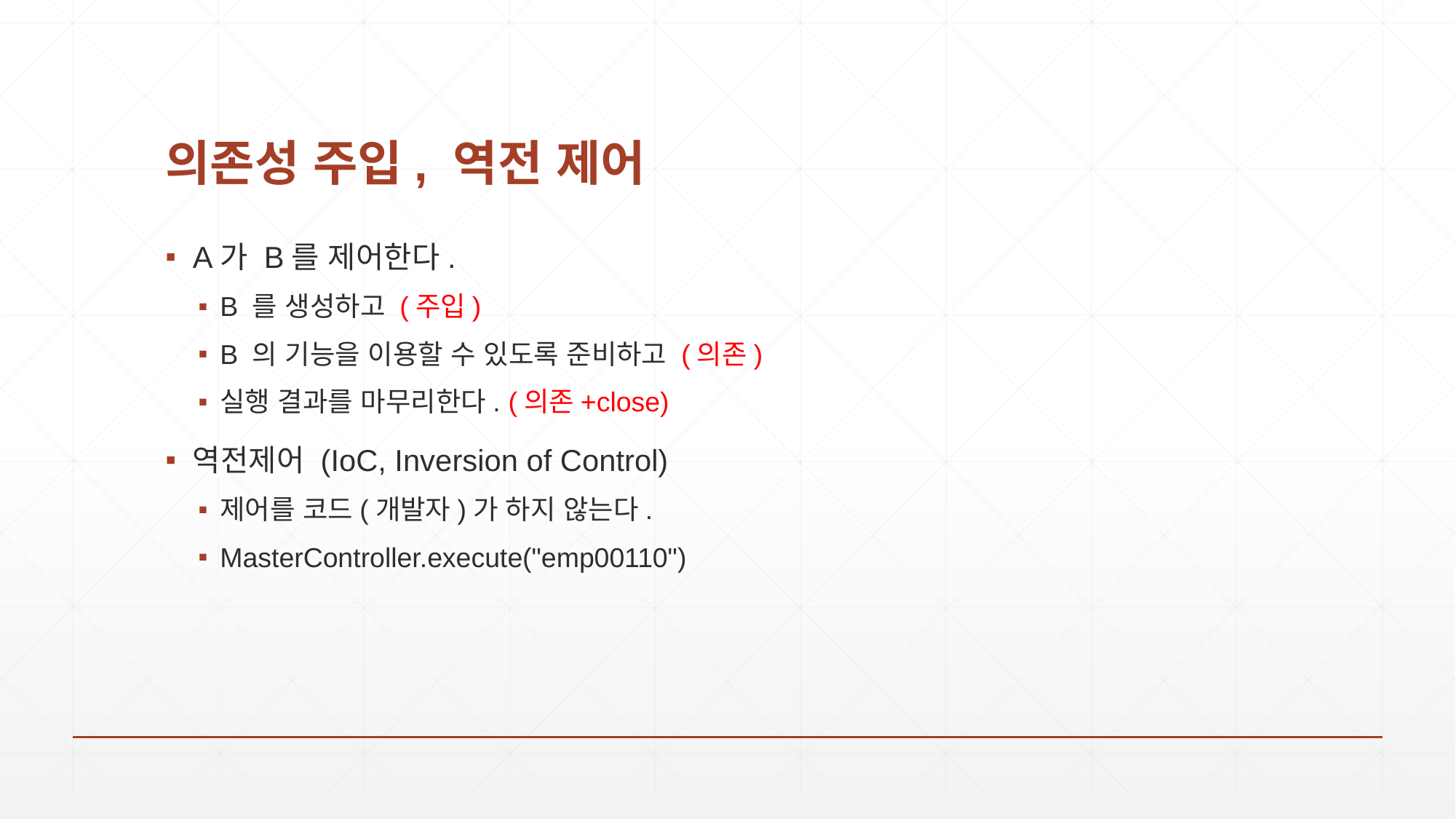

# 의존성 주입, 역전 제어
A가 B를 제어한다.
B 를 생성하고 (주입)
B 의 기능을 이용할 수 있도록 준비하고 (의존)
실행 결과를 마무리한다. (의존+close)
역전제어 (IoC, Inversion of Control)
제어를 코드(개발자)가 하지 않는다.
MasterController.execute("emp00110")